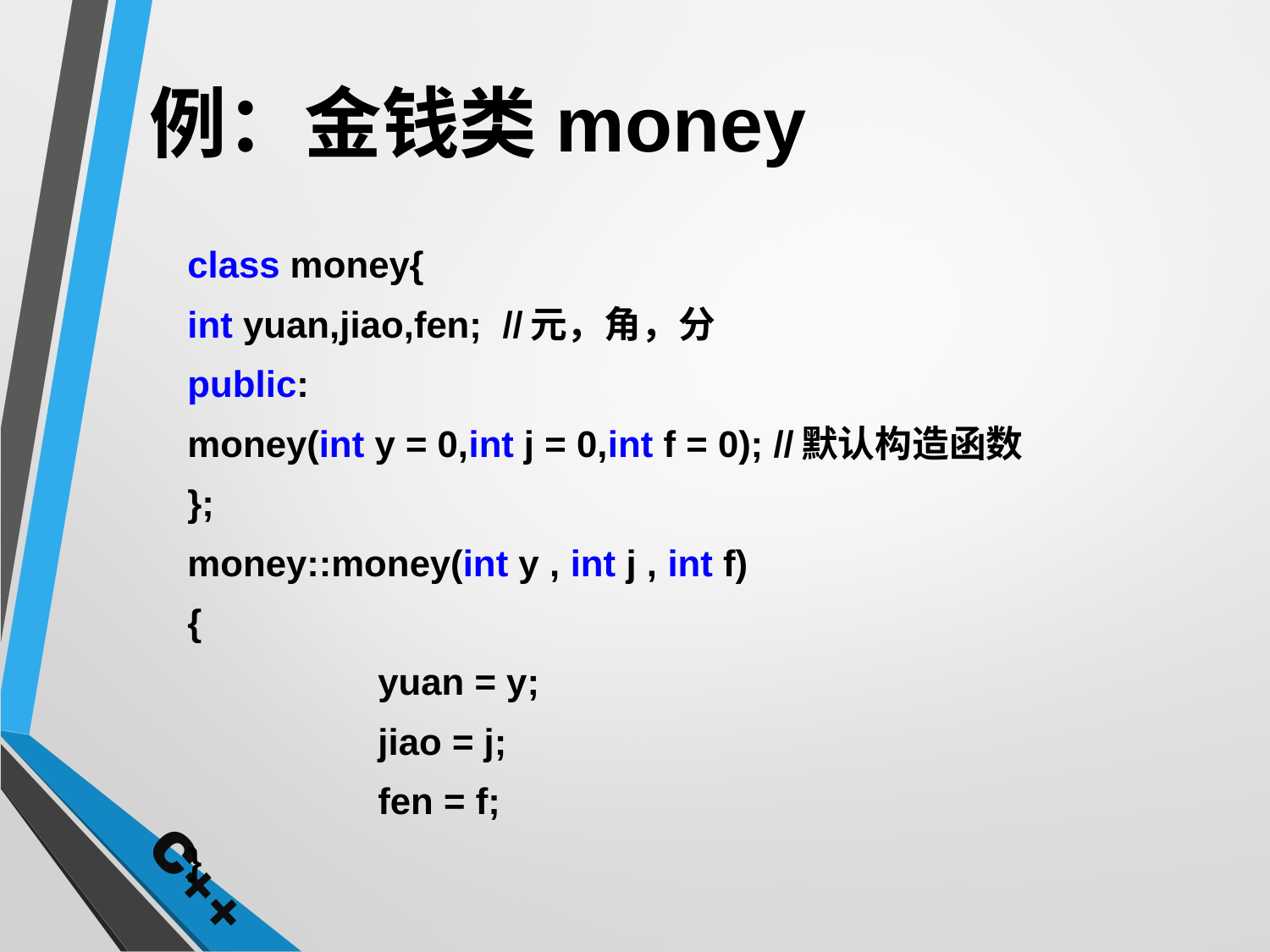

# 例：金钱类money
	class money{
	int yuan,jiao,fen;  //元，角，分
	public:
	money(int y = 0,int j = 0,int f = 0); //默认构造函数
	};
	money::money(int y , int j , int f)
	{
			yuan = y;
			jiao = j;
			fen = f;
	}